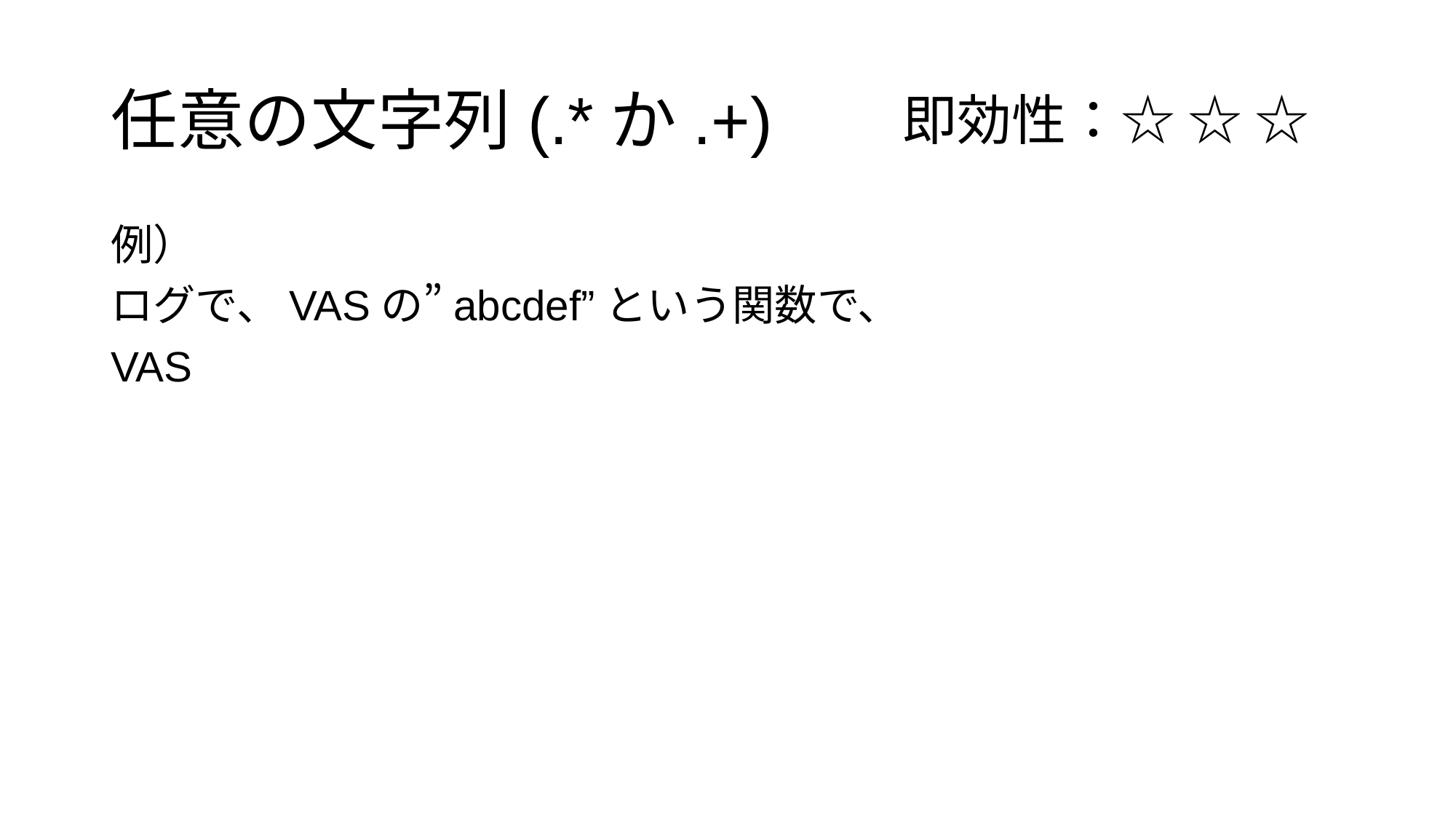

# 任意の文字列(.*か.+)
即効性：☆ ☆ ☆
例）
ログで、VASの”abcdef”という関数で、
VAS